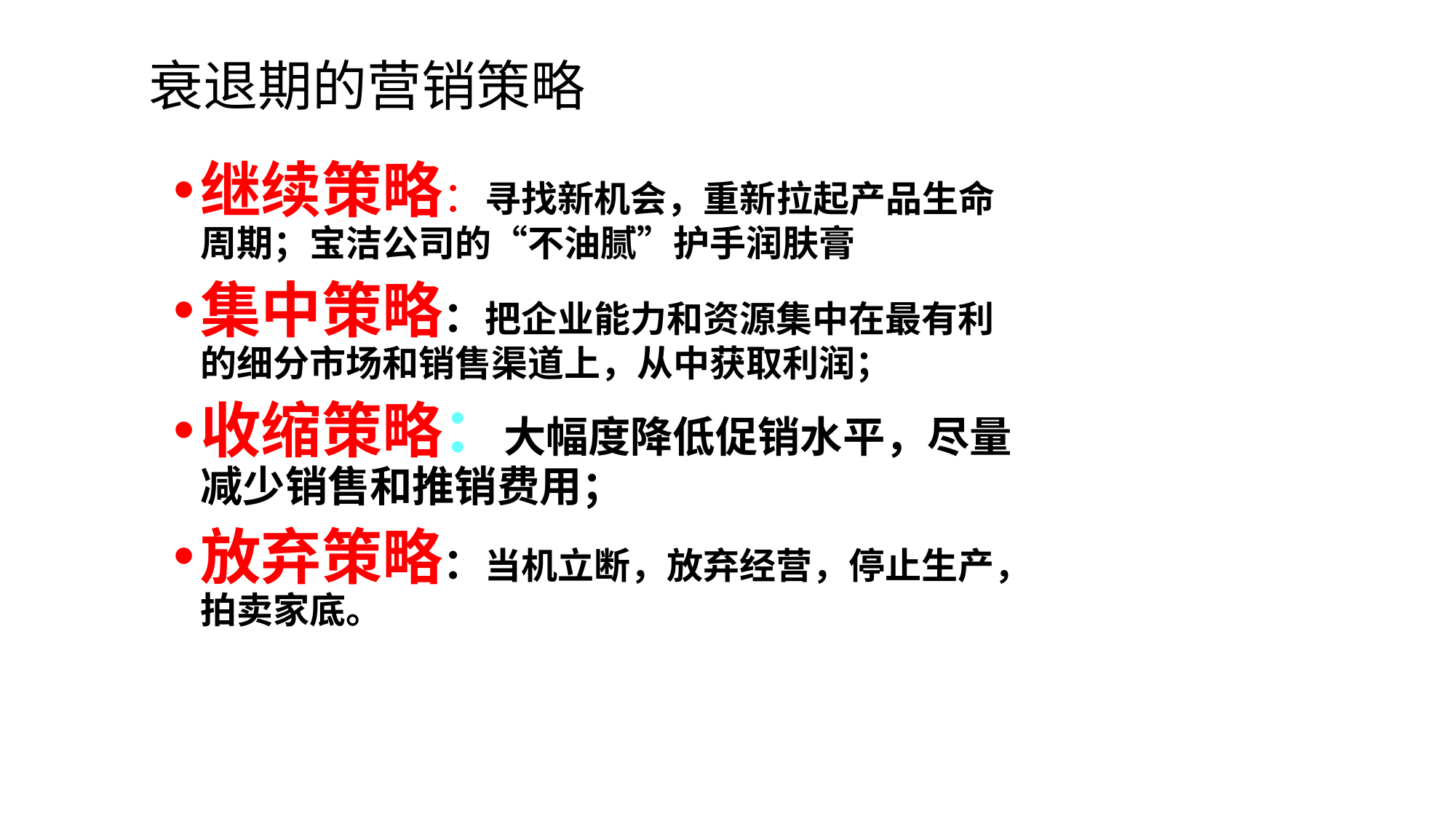

衰退期的营销策略
继续策略：寻找新机会，重新拉起产品生命周期；宝洁公司的“不油腻”护手润肤膏
集中策略：把企业能力和资源集中在最有利的细分市场和销售渠道上，从中获取利润；
收缩策略：大幅度降低促销水平，尽量减少销售和推销费用；
放弃策略：当机立断，放弃经营，停止生产，拍卖家底。